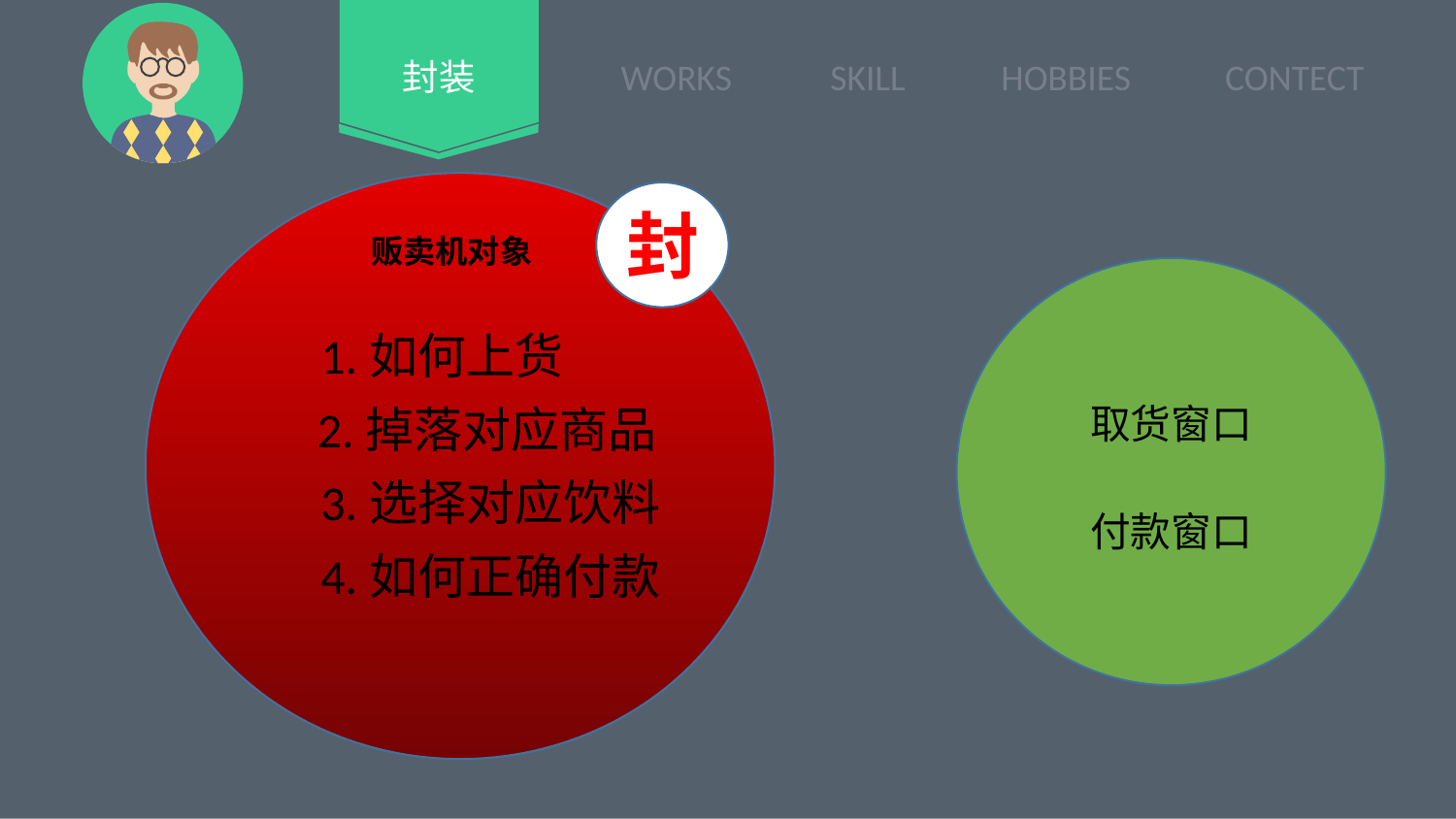

封装

封
贩卖机对象

1.如何上货
2.掉落对应商品
取货窗口
3.选择对应饮料
付款窗口
4.如何正确付款